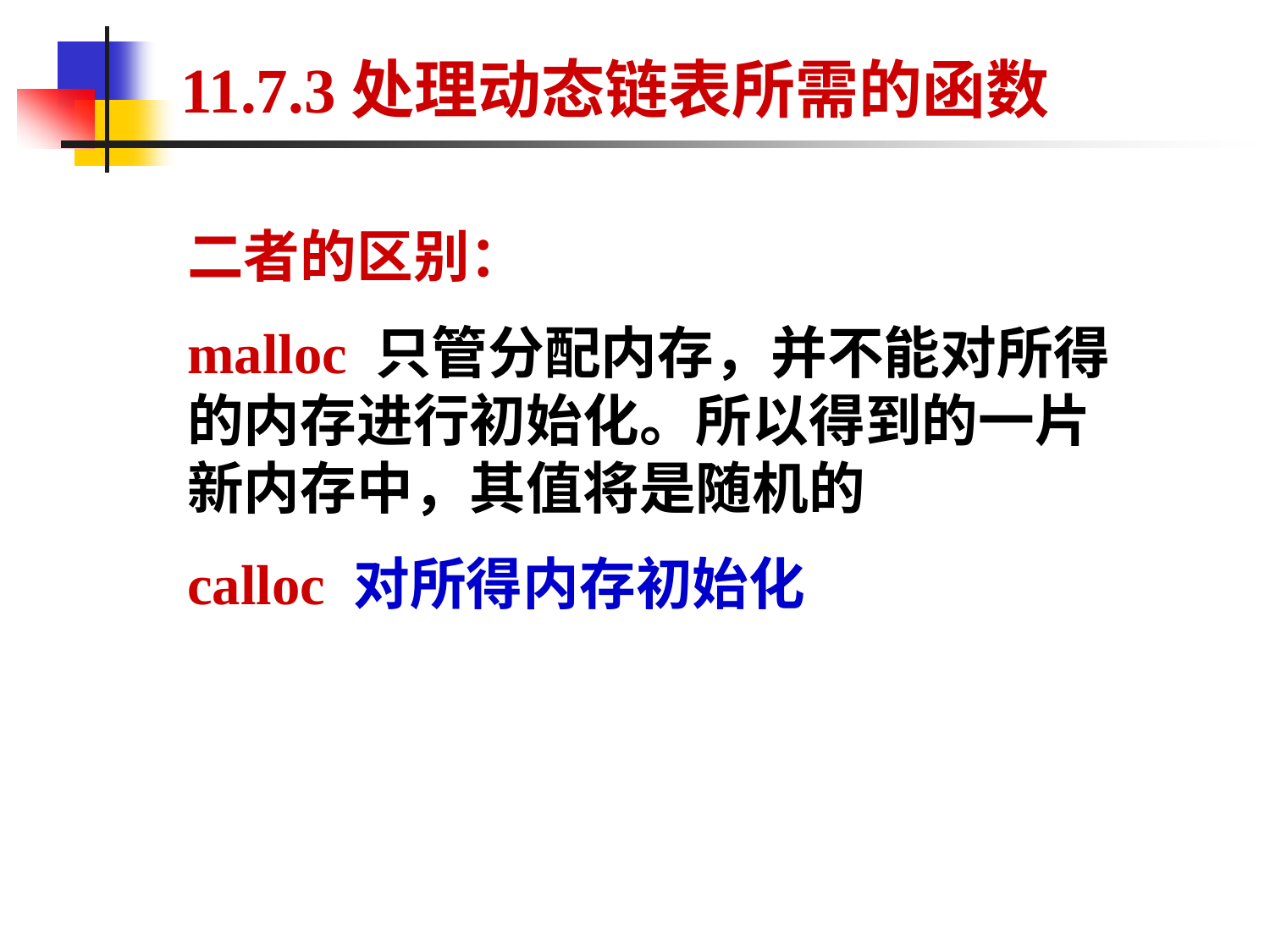

11.7.3处理动态链表所需的函数
二者的区别：
malloc 只管分配内存，并不能对所得的内存进行初始化。所以得到的一片新内存中，其值将是随机的
calloc 对所得内存初始化